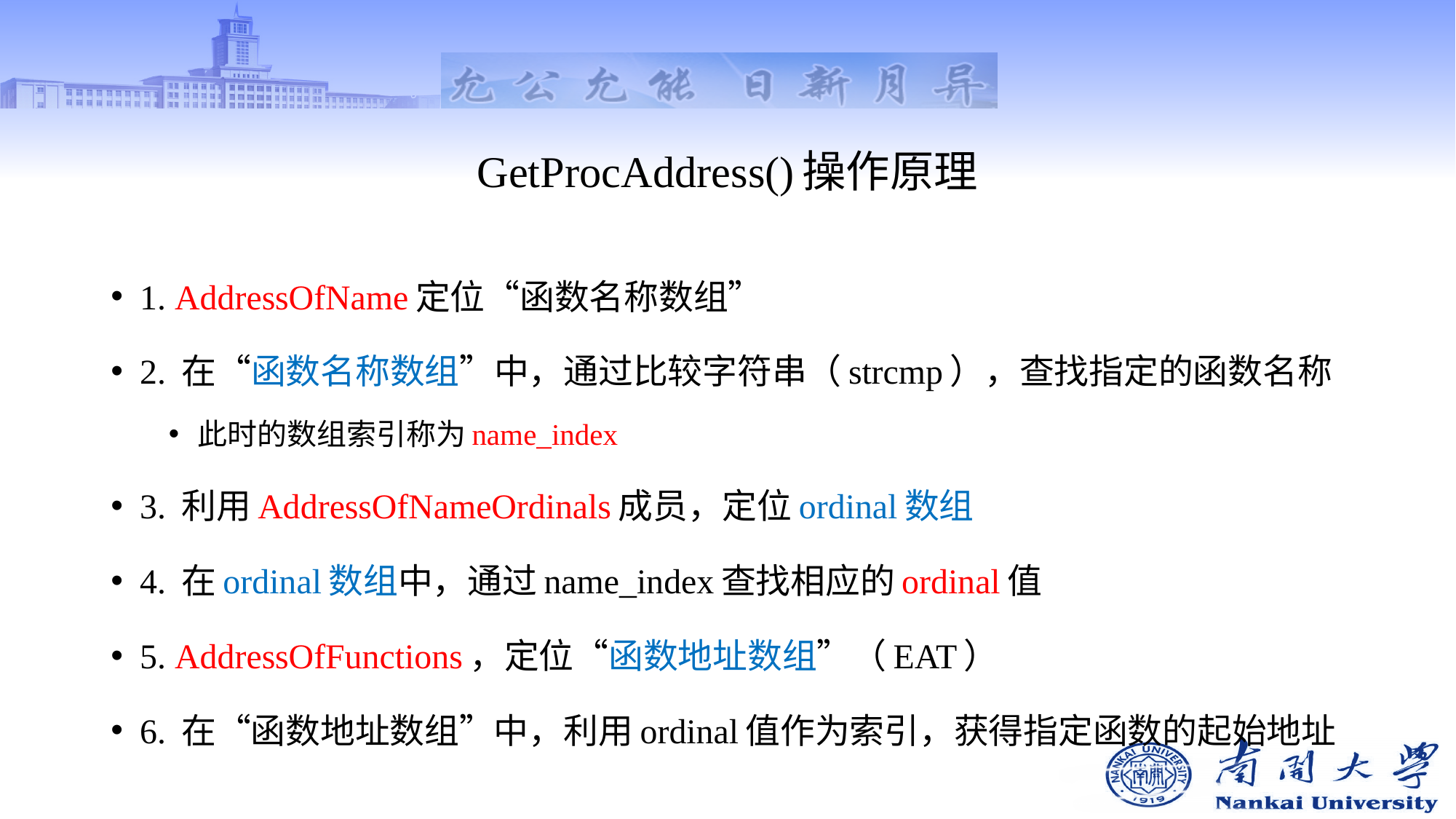

# GetProcAddress()操作原理
1. AddressOfName定位“函数名称数组”
2. 在“函数名称数组”中，通过比较字符串（strcmp），查找指定的函数名称
此时的数组索引称为name_index
3. 利用AddressOfNameOrdinals成员，定位ordinal数组
4. 在ordinal数组中，通过name_index查找相应的ordinal值
5. AddressOfFunctions，定位“函数地址数组”（EAT）
6. 在“函数地址数组”中，利用ordinal值作为索引，获得指定函数的起始地址